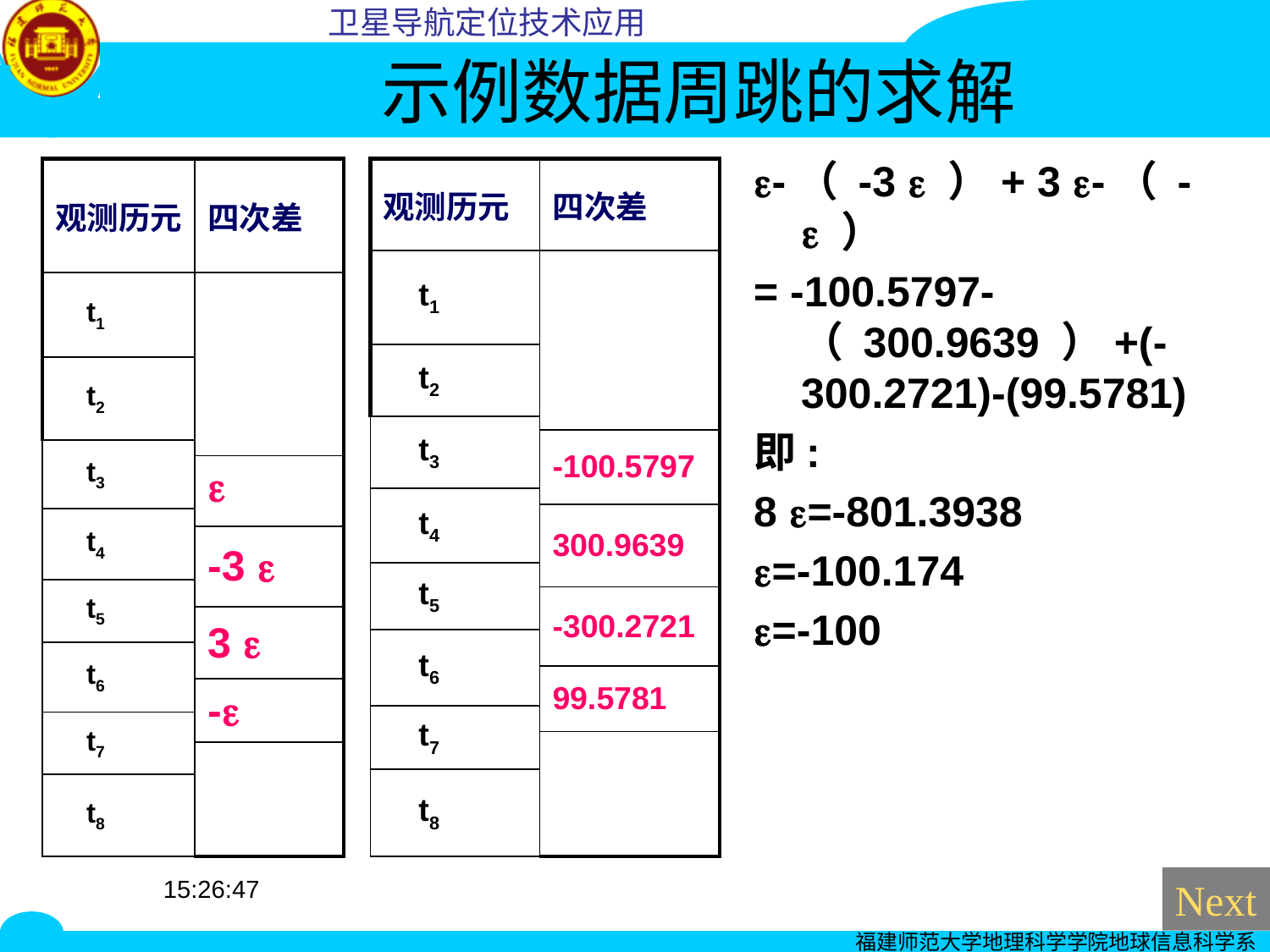

# 示例数据周跳的求解
ε-（ -3 ε ）+ 3 ε-（ - ε ）
= -100.5797-（ 300.9639 ）+(-300.2721)-(99.5781)
即:
8 ε=-801.3938
ε=-100.174
ε=-100
| 观测历元 | 四次差 |
| --- | --- |
| t1 |  |
| t2 |  |
| t3 |  |
|  | ε |
| t4 |  |
|  | -3 ε |
| t5 |  |
|  | 3 ε |
| t6 |  |
|  | -ε |
| t7 |  |
|  |  |
| t8 |  |
| 观测历元 | 四次差 |
| --- | --- |
| t1 |  |
| t2 |  |
| t3 |  |
|  | -100.5797 |
| t4 |  |
|  | 300.9639 |
| t5 |  |
|  | -300.2721 |
| t6 |  |
|  | 99.5781 |
| t7 |  |
|  |  |
| t8 |  |
15:26:47
Next